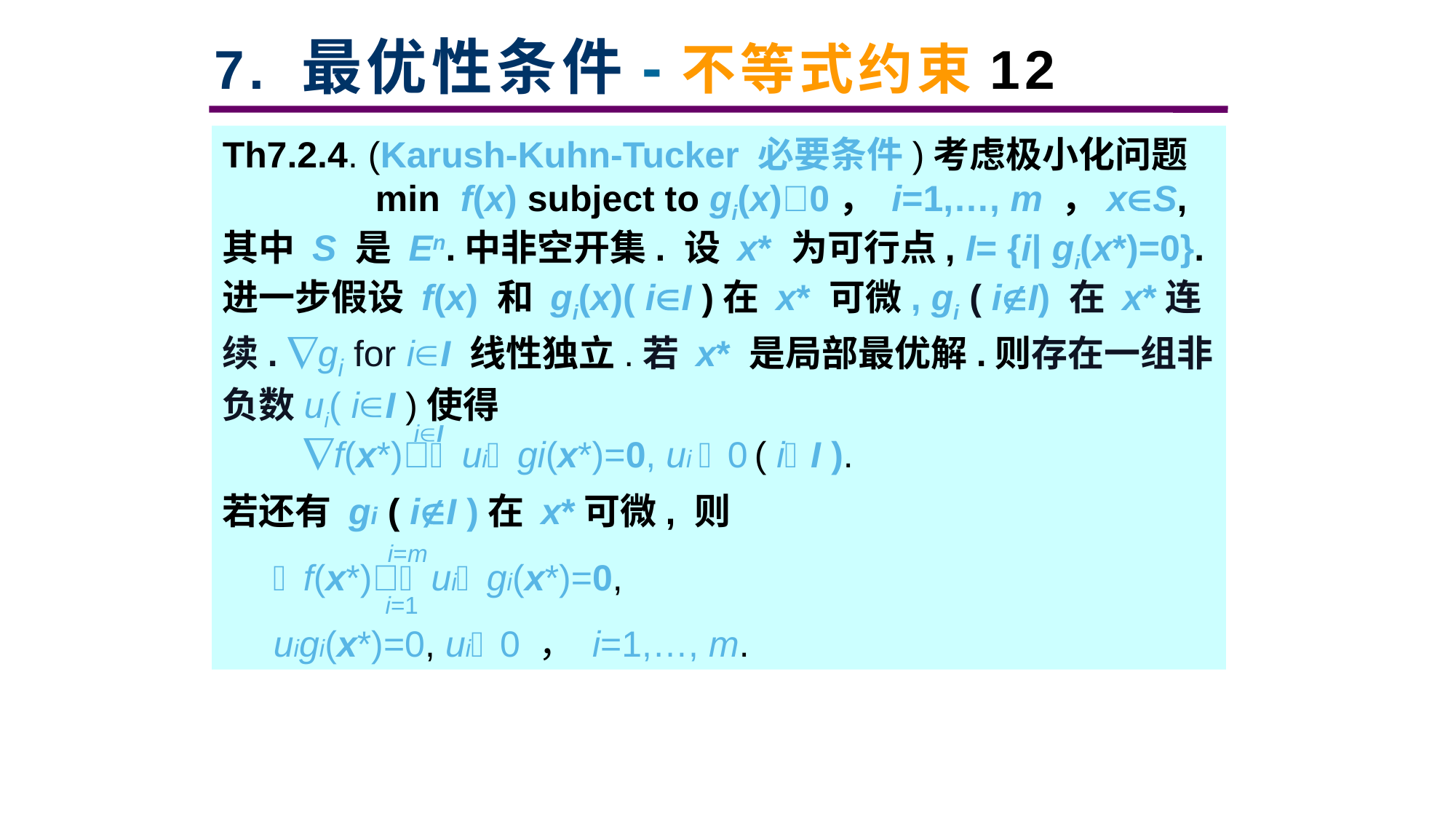

# 7. 最优性条件-不等式约束12

Th7.2.4. (Karush-Kuhn-Tucker 必要条件)考虑极小化问题
               min  f(x) subject to gi(x)≥0， i=1,…, m ，x∈S,
其中 S 是 En.中非空开集. 设 x* 为可行点, I= {i| gi(x*)=0}. 进一步假设 f(x) 和 gi(x)( i∈I )在 x* 可微, gi ( i∉I) 在 x*连续. ∇gi for i∈I 线性独立.若 x* 是局部最优解.则存在一组非负数ui( i∈I )使得
        ∇f(x*)−Σ ui∇gi(x*)=0, ui ≥0 ( i∈I ).

i∈I
若还有 gi ( i∉I )在 x*可微, 则
     ∇f(x*)−Σ ui∇gi(x*)=0,
     uigi(x*)=0, ui≥0 ， i=1,…, m.
i=m
i=1